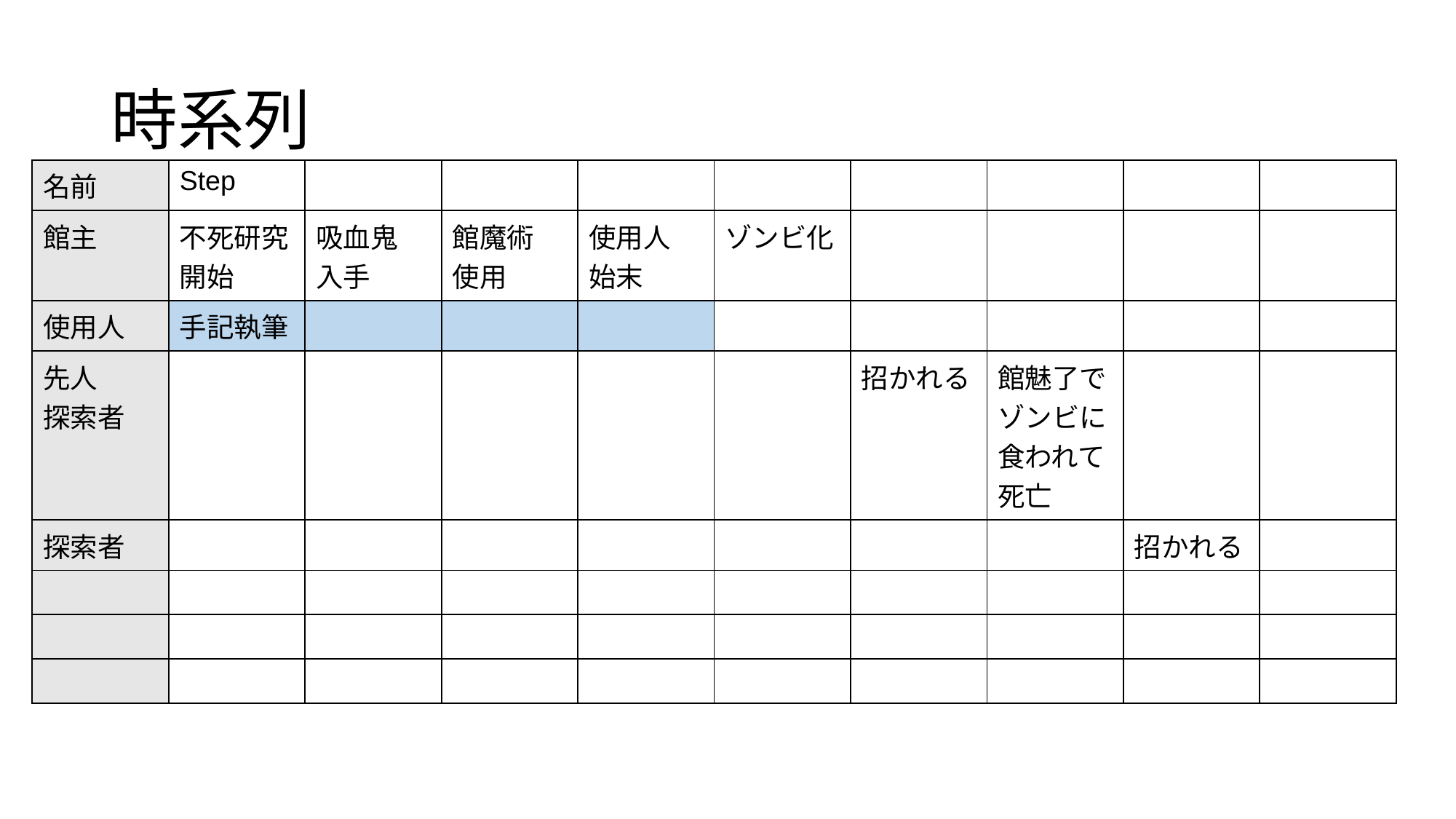

# 時系列
| 名前 | Step |  |  |  |  |  |  |  |  |
| --- | --- | --- | --- | --- | --- | --- | --- | --- | --- |
| 館主 | 不死研究開始 | 吸血鬼 入手 | 館魔術 使用 | 使用人 始末 | ゾンビ化 |  |  |  |  |
| 使用人 | 手記執筆 |  |  |  |  |  |  |  |  |
| 先人 探索者 |  |  |  |  |  | 招かれる | 館魅了でゾンビに食われて死亡 |  |  |
| 探索者 |  |  |  |  |  |  |  | 招かれる |  |
|  |  |  |  |  |  |  |  |  |  |
|  |  |  |  |  |  |  |  |  |  |
|  |  |  |  |  |  |  |  |  |  |